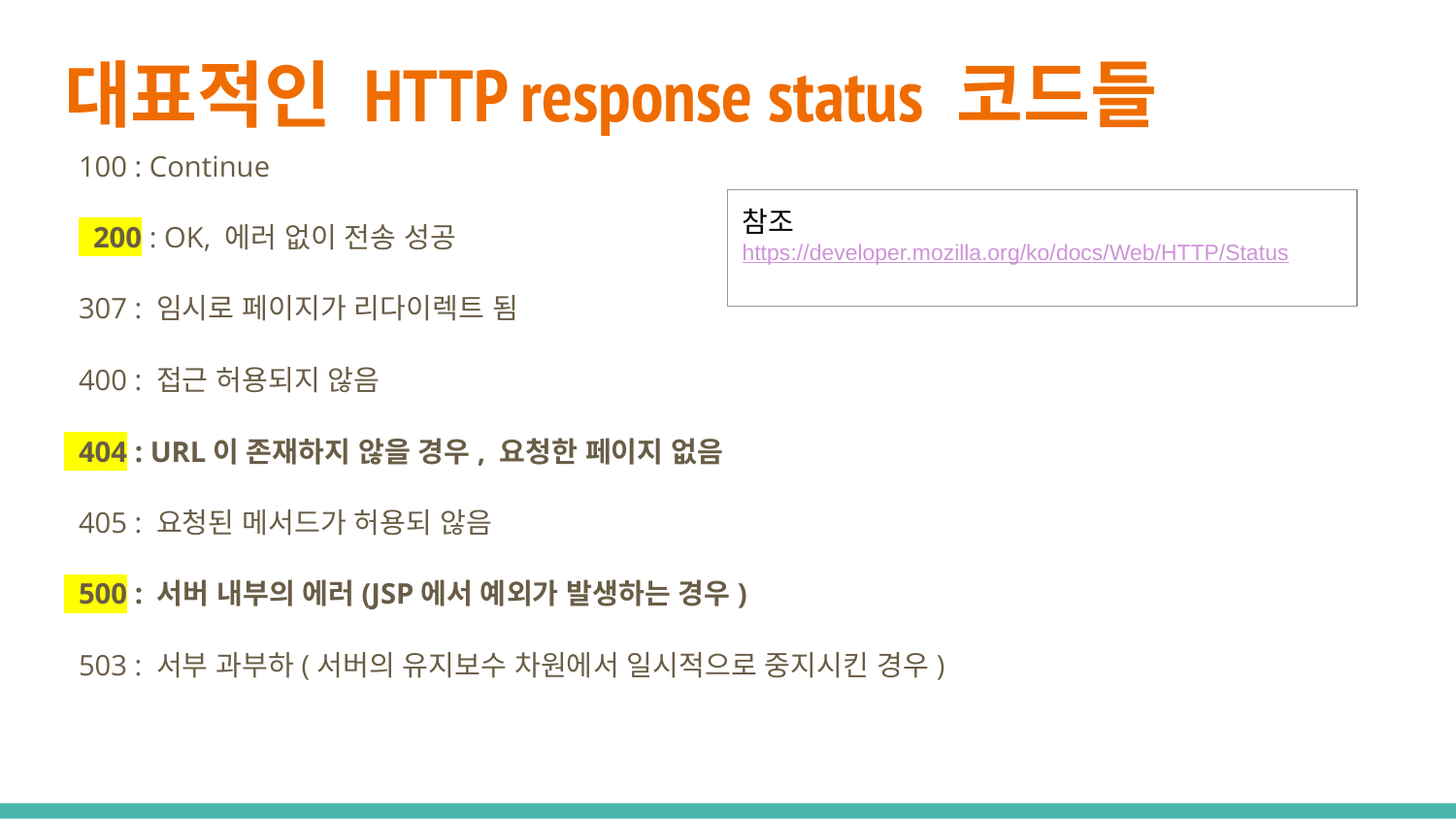

# 대표적인 HTTP response status 코드들
  100 : Continue
    200 : OK, 에러 없이 전송 성공
  307 : 임시로 페이지가 리다이렉트 됨
  400 : 접근 허용되지 않음
  404 : URL이 존재하지 않을 경우, 요청한 페이지 없음
  405 : 요청된 메서드가 허용되 않음
  500 : 서버 내부의 에러(JSP에서 예외가 발생하는 경우)
  503 : 서부 과부하(서버의 유지보수 차원에서 일시적으로 중지시킨 경우)

참조
https://developer.mozilla.org/ko/docs/Web/HTTP/Status